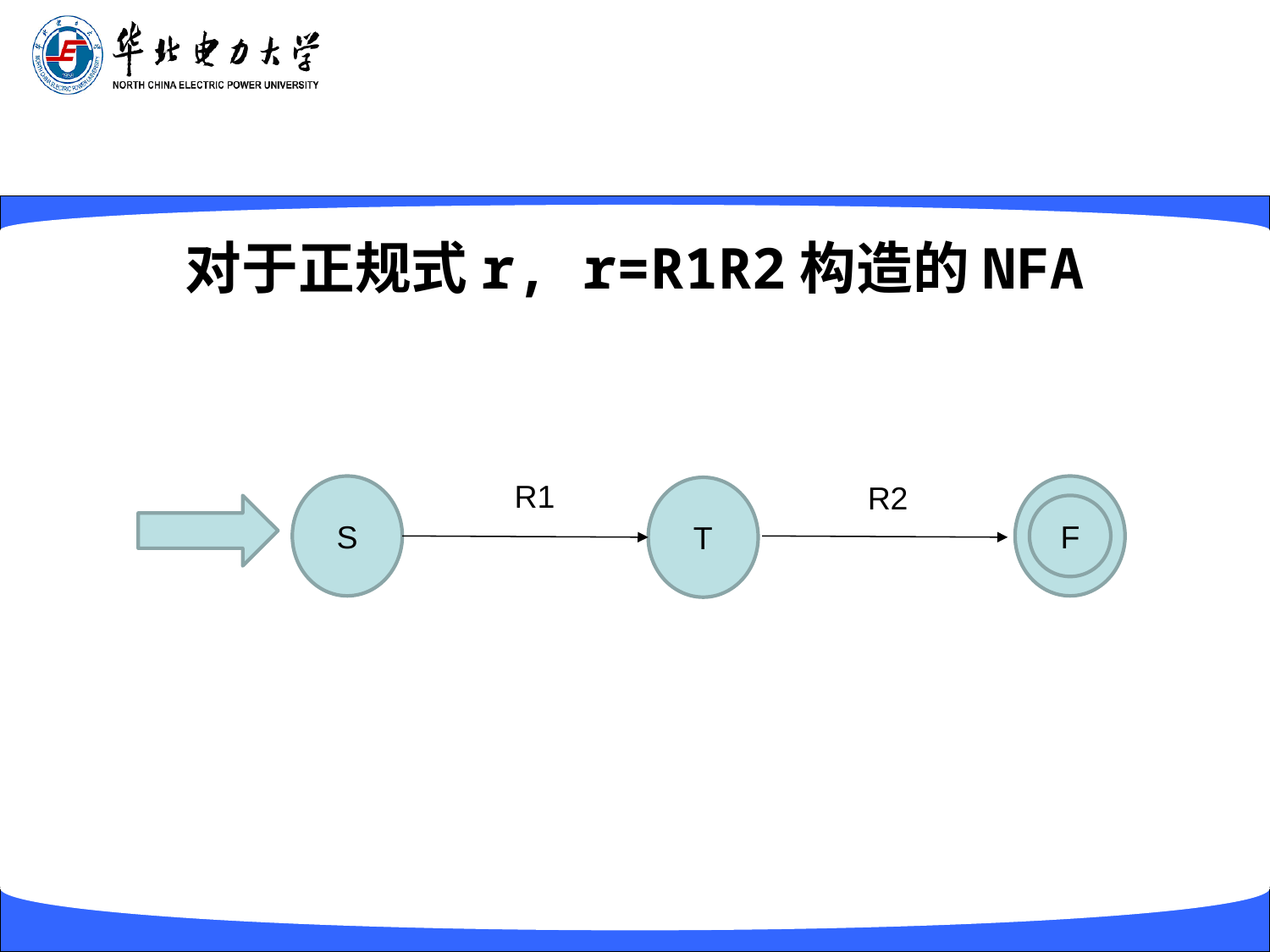

对于正规式r, r=R1R2构造的NFA
R1
R2
S

F
T